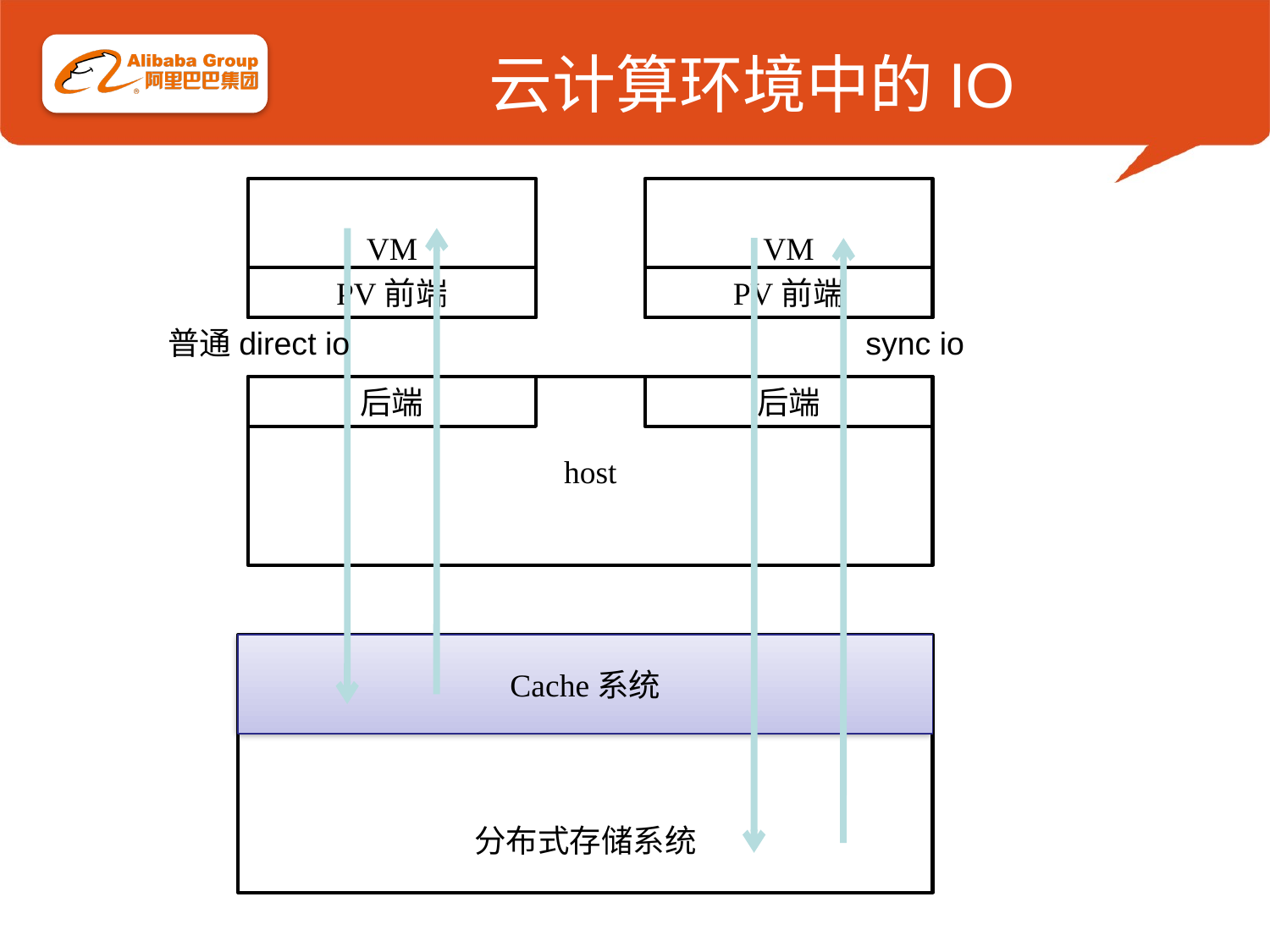

# 云计算环境中的IO
VM
PV前端
VM
PV前端
    普通direct io
sync io
host
后端
后端

分布式存储系统
Cache系统